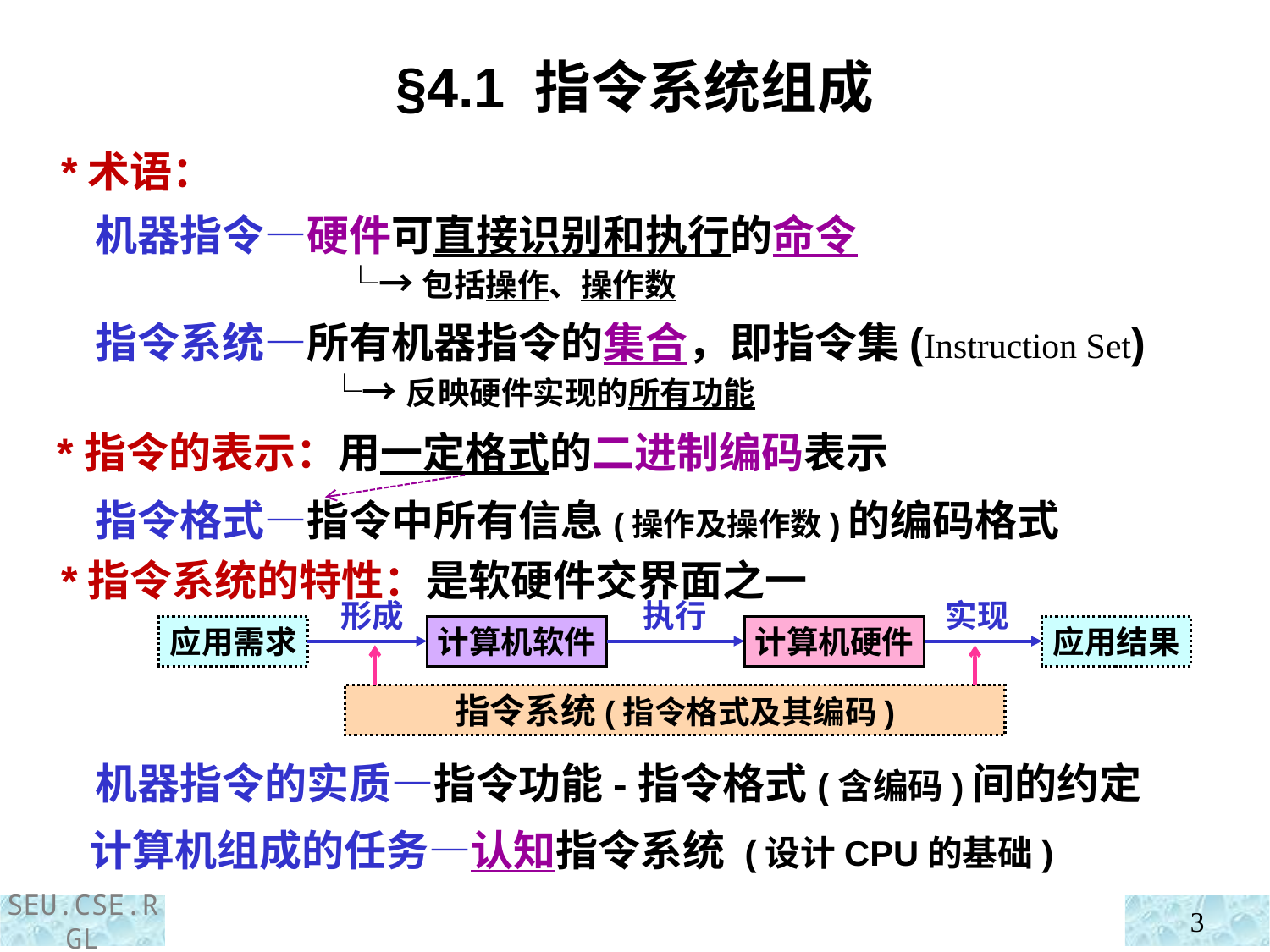

§4.1 指令系统组成
  *术语：
     机器指令—硬件可直接识别和执行的命令
                                      └→包括操作、操作数
     指令系统—所有机器指令的集合，即指令集(Instruction Set)
                                    └→反映硬件实现的所有功能
  *指令的表示：用一定格式的二进制编码表示
     指令格式—指令中所有信息(操作及操作数)的编码格式
  *指令系统的特性：是软硬件交界面之一
形成
执行
实现
应用需求
计算机软件
计算机硬件
应用结果
指令系统(指令格式及其编码)
     机器指令的实质—指令功能-指令格式(含编码)间的约定
     计算机组成的任务—认知指令系统 (设计CPU的基础)
3